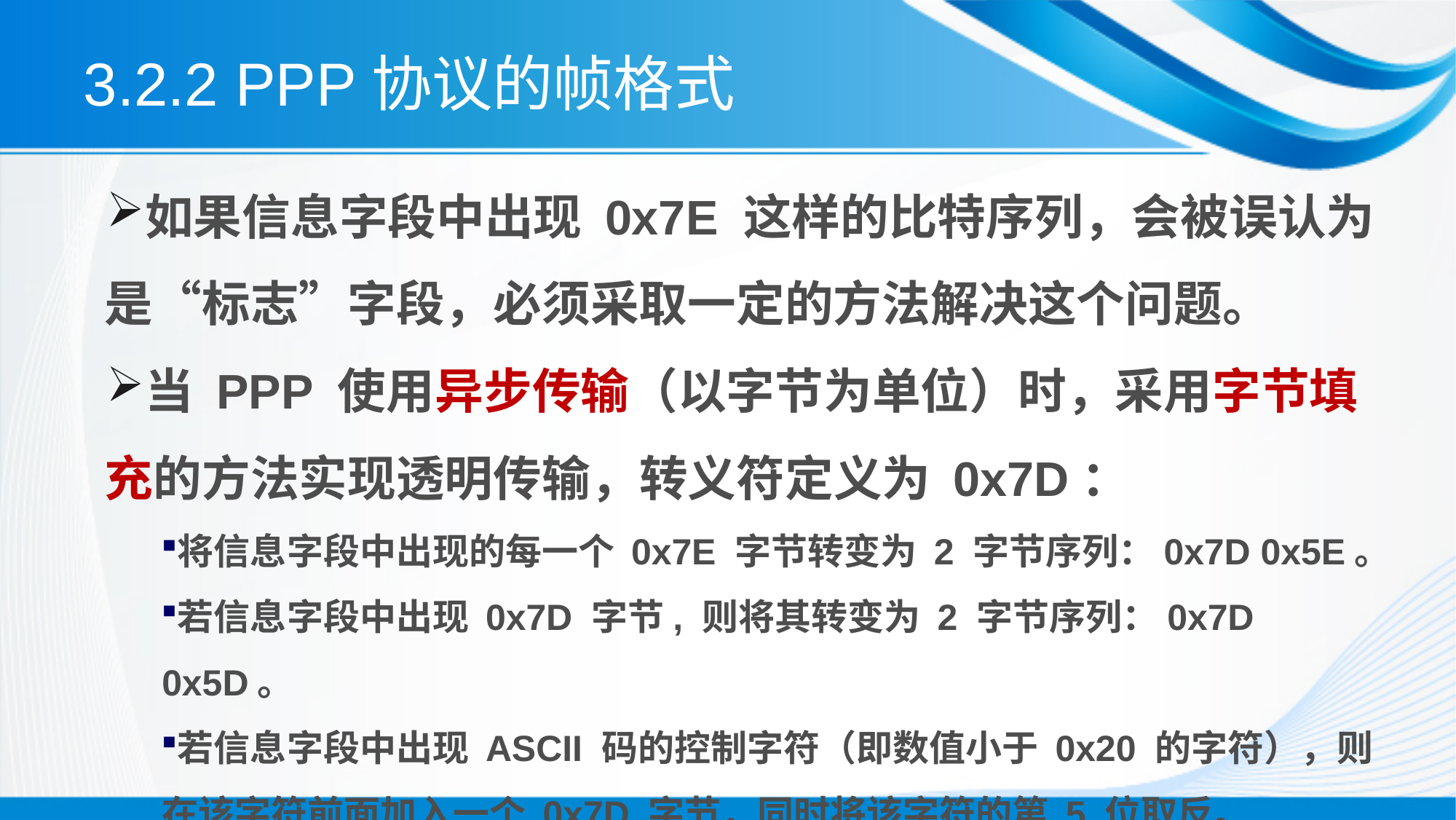

# 3.2.2 PPP协议的帧格式
如果信息字段中出现 0x7E 这样的比特序列，会被误认为是“标志”字段，必须采取一定的方法解决这个问题。
当 PPP 使用异步传输（以字节为单位）时，采用字节填充的方法实现透明传输，转义符定义为 0x7D：
将信息字段中出现的每一个 0x7E 字节转变为 2 字节序列：0x7D 0x5E。
若信息字段中出现 0x7D 字节, 则将其转变为 2 字节序列：0x7D 0x5D。
若信息字段中出现 ASCII 码的控制字符（即数值小于 0x20 的字符），则在该字符前面加入一个 0x7D 字节，同时将该字符的第 5 位取反。